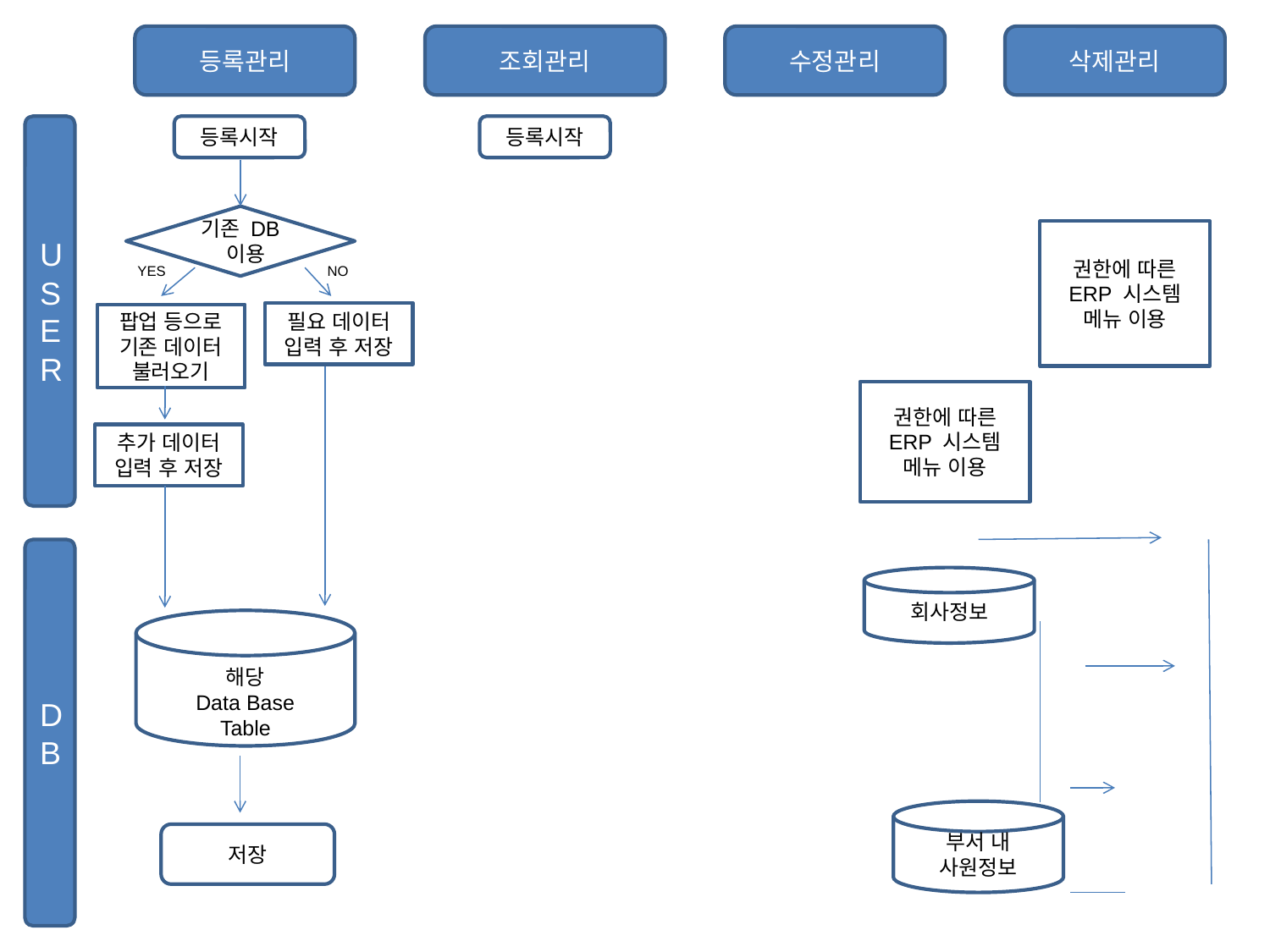

등록관리
조회관리
수정관리
삭제관리
U
S
E
R
등록시작
등록시작
기존 DB
 이용
권한에 따른 ERP 시스템 메뉴 이용
YES
NO
필요 데이터 입력 후 저장
팝업 등으로
기존 데이터
불러오기
권한에 따른 ERP 시스템 메뉴 이용
추가 데이터 입력 후 저장
D
B
회사정보

해당
Data Base
Table
부서 내
사원정보
저장